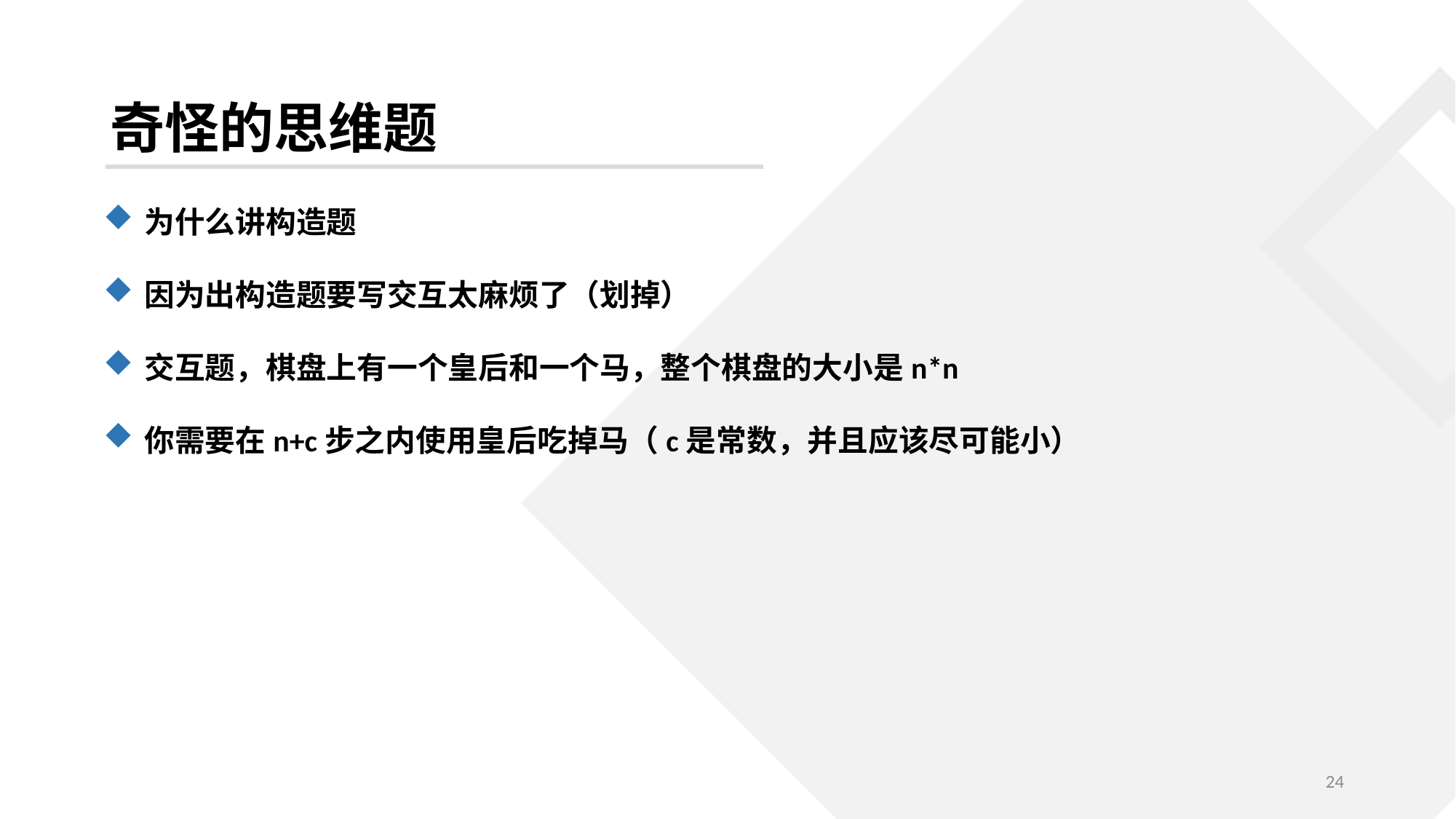

奇怪的思维题
为什么讲构造题

因为出构造题要写交互太麻烦了（划掉）

交互题，棋盘上有一个皇后和一个马，整个棋盘的大小是n*n

你需要在n+c步之内使用皇后吃掉马（c是常数，并且应该尽可能小）
24